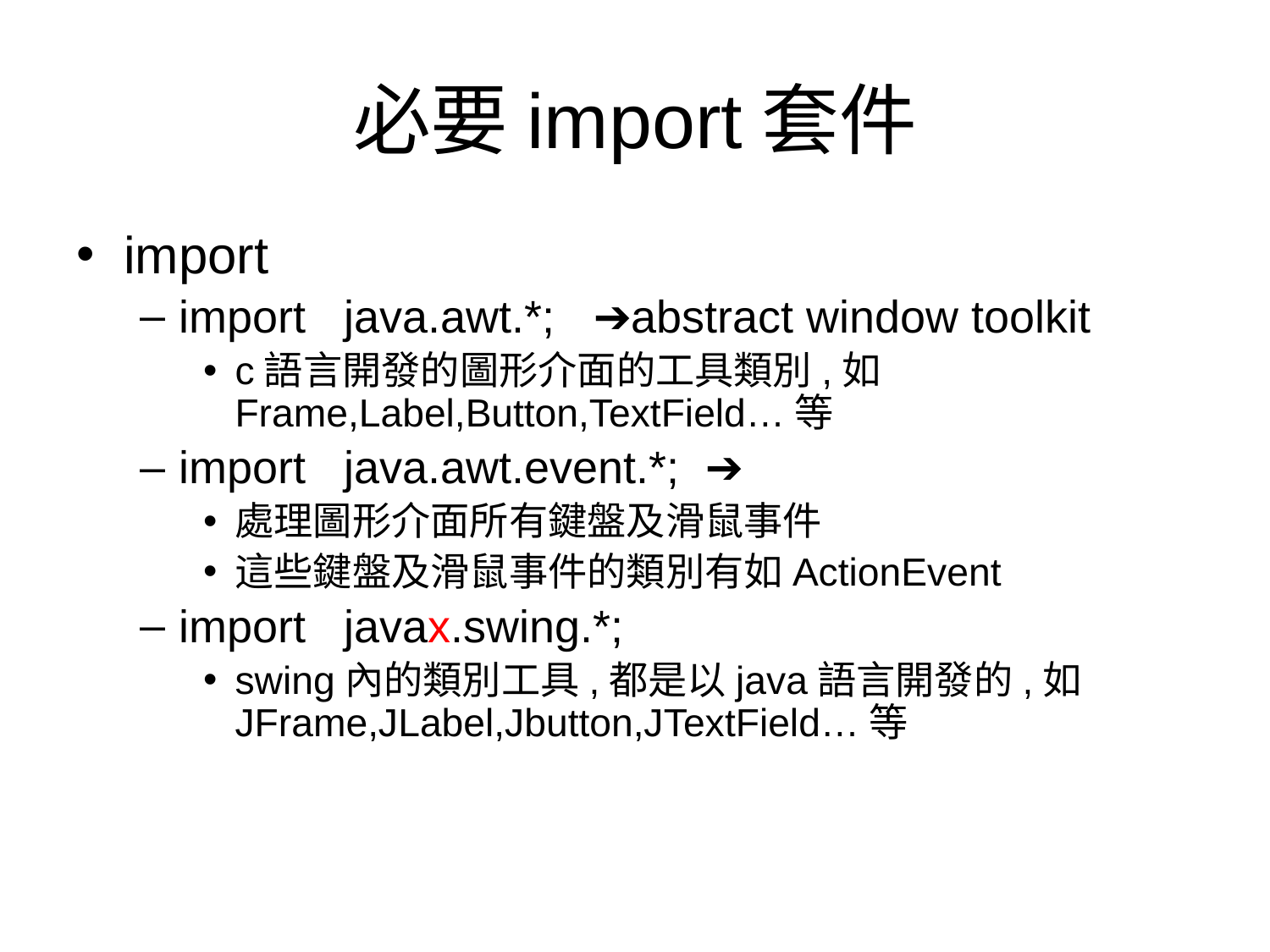

# 必要import套件
import
import   java.awt.*;   ➔abstract window toolkit
c語言開發的圖形介面的工具類別,如Frame,Label,Button,TextField…等
import   java.awt.event.*;  ➔
處理圖形介面所有鍵盤及滑鼠事件
這些鍵盤及滑鼠事件的類別有如ActionEvent
import   javax.swing.*;
swing內的類別工具,都是以java語言開發的,如JFrame,JLabel,Jbutton,JTextField…等